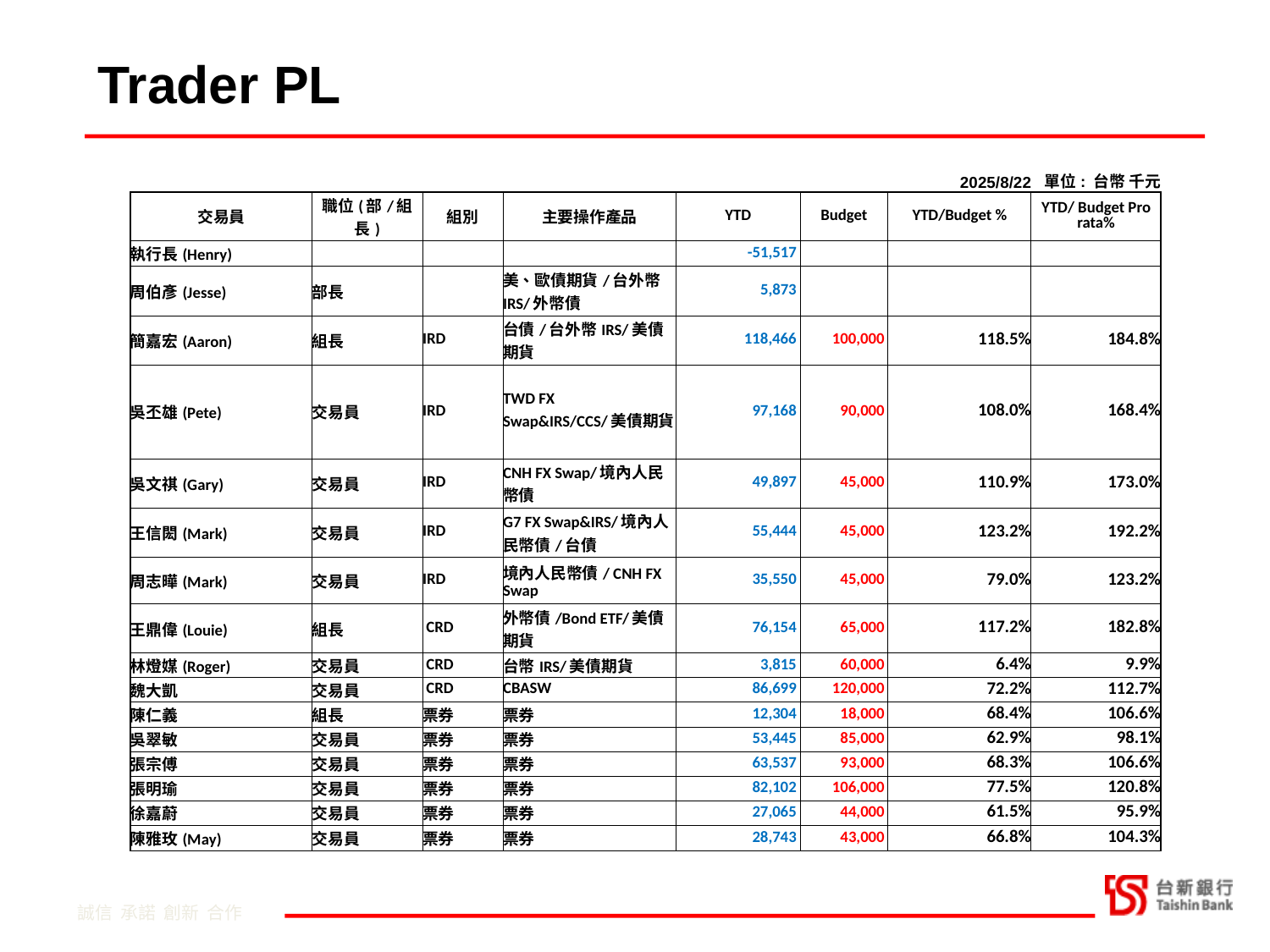

# Trader PL
|  |  |  |  |  |  | 2025/8/22 | 單位: 台幣 千元 |
| --- | --- | --- | --- | --- | --- | --- | --- |
| 交易員 | 職位(部/組長) | 組別 | 主要操作產品 | YTD | Budget | YTD/Budget % | YTD/ Budget Pro rata% |
| 執行長(Henry) |  |  |  | -51,517 |  |  |  |
| 周伯彥(Jesse) | 部長 |  | 美、歐債期貨/台外幣IRS/外幣債 | 5,873 |  |  |  |
| 簡嘉宏(Aaron) | 組長 | IRD | 台債/台外幣IRS/美債期貨 | 118,466 | 100,000 | 118.5% | 184.8% |
| 吳丕雄(Pete) | 交易員 | IRD | TWD FX Swap&IRS/CCS/美債期貨 | 97,168 | 90,000 | 108.0% | 168.4% |
| 吳文祺(Gary) | 交易員 | IRD | CNH FX Swap/境內人民幣債 | 49,897 | 45,000 | 110.9% | 173.0% |
| 王信閎(Mark) | 交易員 | IRD | G7 FX Swap&IRS/境內人民幣債/台債 | 55,444 | 45,000 | 123.2% | 192.2% |
| 周志曄(Mark) | 交易員 | IRD | 境內人民幣債/ CNH FX Swap | 35,550 | 45,000 | 79.0% | 123.2% |
| 王鼎偉(Louie) | 組長 | CRD | 外幣債/Bond ETF/美債期貨 | 76,154 | 65,000 | 117.2% | 182.8% |
| 林燈媒(Roger) | 交易員 | CRD | 台幣IRS/美債期貨 | 3,815 | 60,000 | 6.4% | 9.9% |
| 魏大凱 | 交易員 | CRD | CBASW | 86,699 | 120,000 | 72.2% | 112.7% |
| 陳仁義 | 組長 | 票券 | 票券 | 12,304 | 18,000 | 68.4% | 106.6% |
| 吳翠敏 | 交易員 | 票券 | 票券 | 53,445 | 85,000 | 62.9% | 98.1% |
| 張宗傅 | 交易員 | 票券 | 票券 | 63,537 | 93,000 | 68.3% | 106.6% |
| 張明瑜 | 交易員 | 票券 | 票券 | 82,102 | 106,000 | 77.5% | 120.8% |
| 徐嘉蔚 | 交易員 | 票券 | 票券 | 27,065 | 44,000 | 61.5% | 95.9% |
| 陳雅玫(May) | 交易員 | 票券 | 票券 | 28,743 | 43,000 | 66.8% | 104.3% |